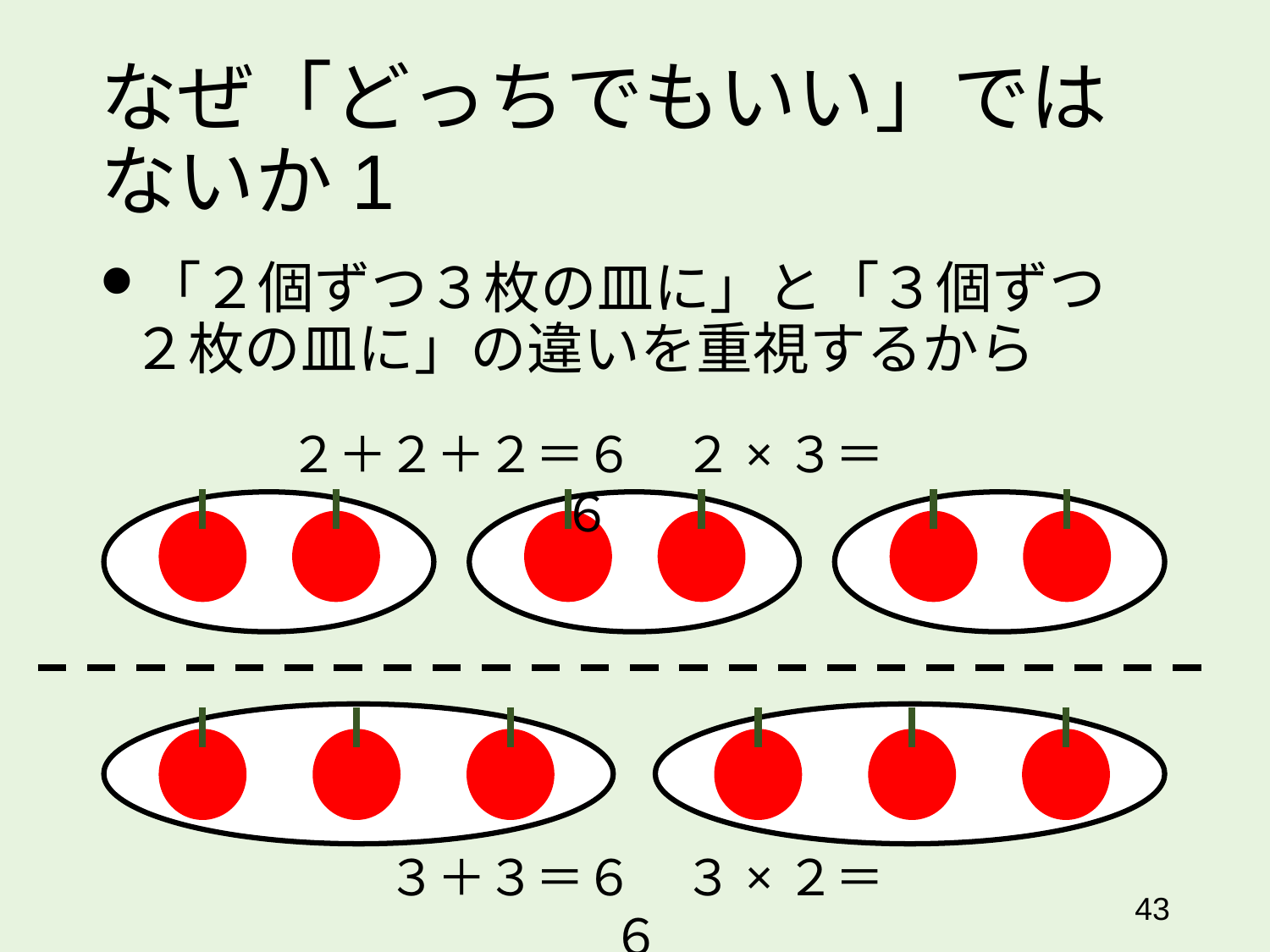

# なぜ「どっちでもいい」ではないか1
「２個ずつ３枚の皿に」と「３個ずつ
２枚の皿に」の違いを重視するから
２＋２＋２＝６　２×３＝６

３＋３＝６　３×２＝６
43